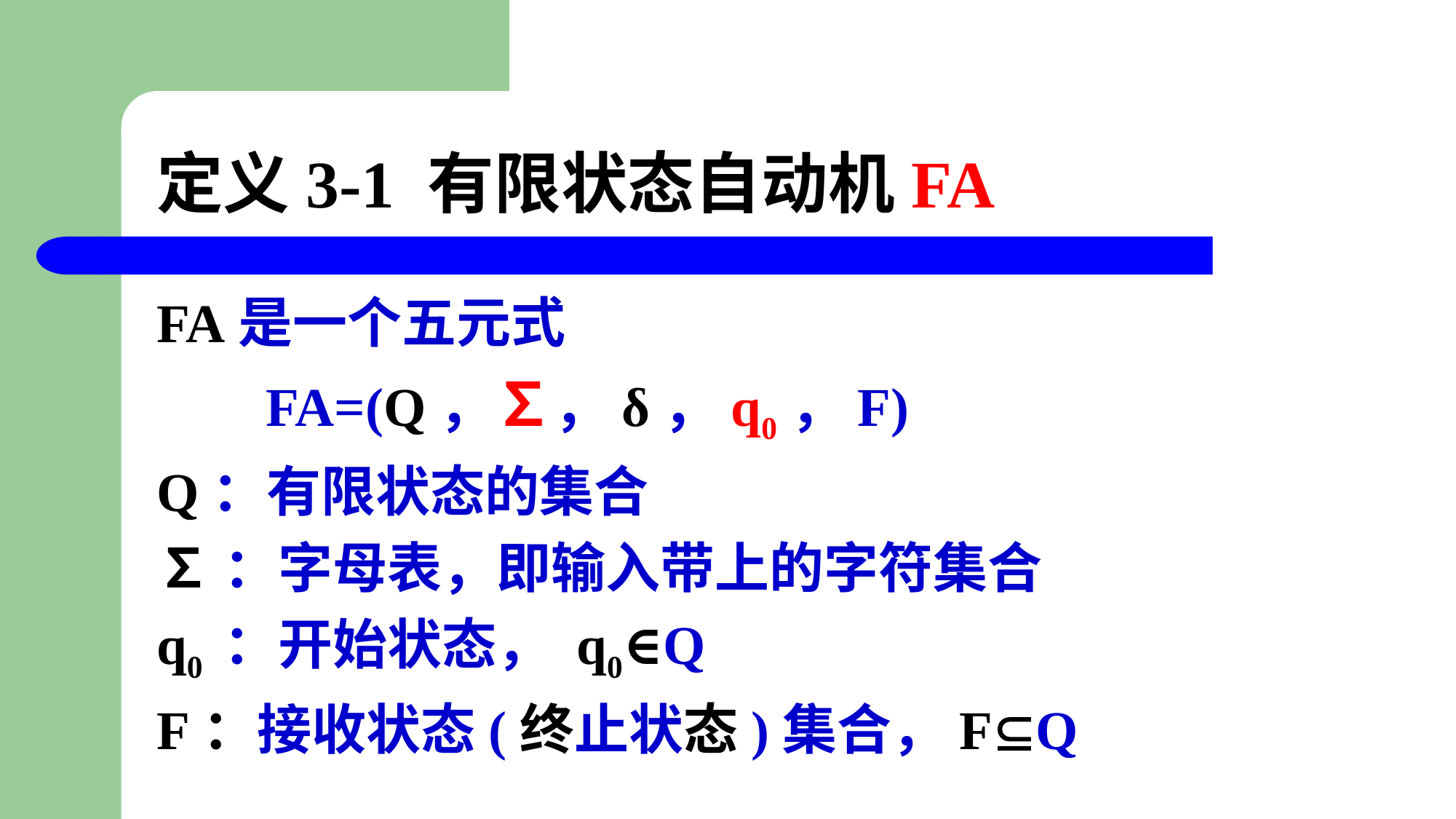

# 定义3-1 有限状态自动机FA
FA是一个五元式
        FA=(Q，∑，δ，q0，F)
Q：有限状态的集合
∑：字母表，即输入带上的字符集合
q0 ：开始状态， q0∈Q
F：接收状态(终止状态)集合，F⊆Q